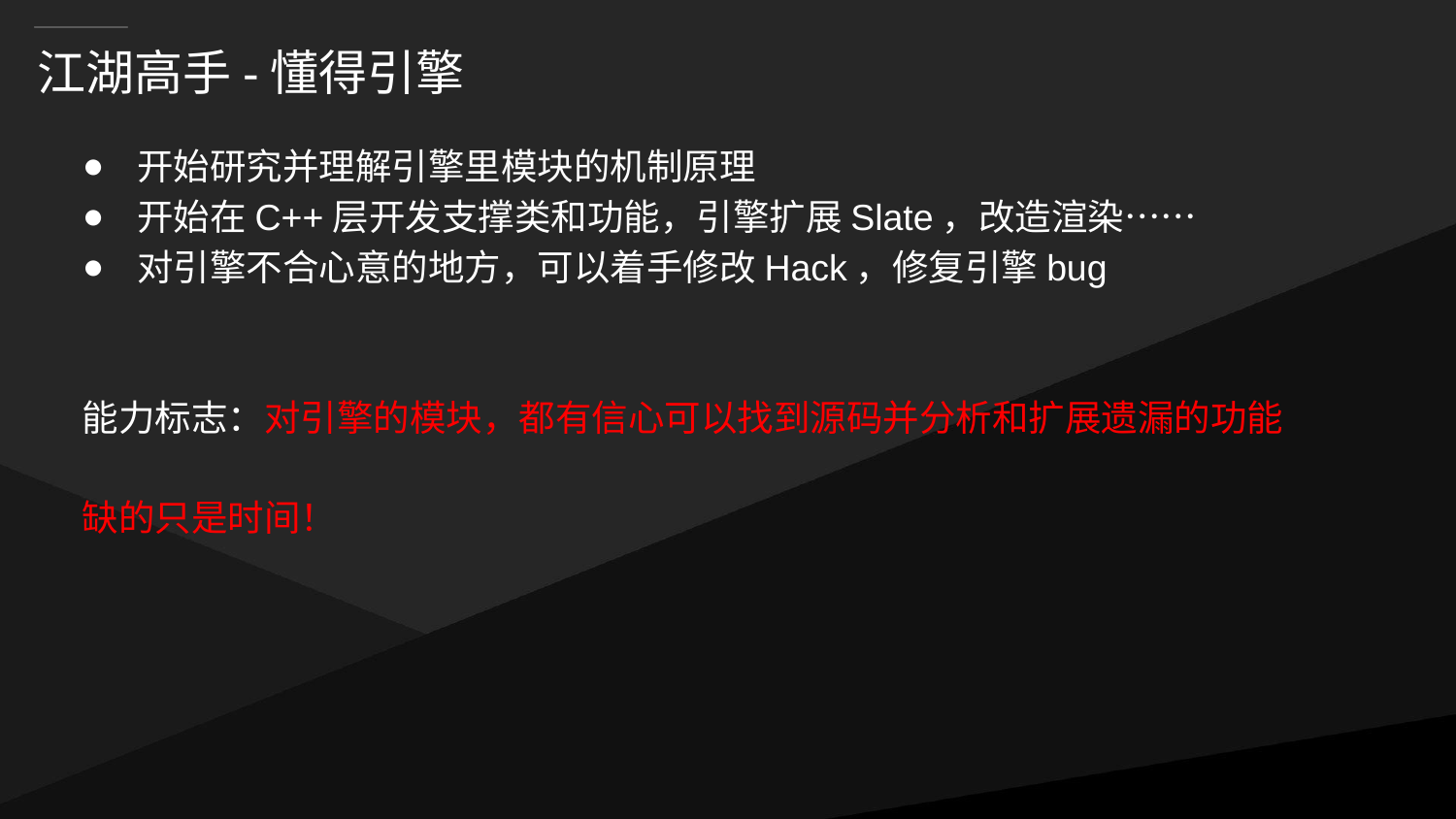

# 江湖高手-懂得引擎
开始研究并理解引擎里模块的机制原理
开始在C++层开发支撑类和功能，引擎扩展Slate，改造渲染……
对引擎不合心意的地方，可以着手修改Hack，修复引擎bug

能力标志：对引擎的模块，都有信心可以找到源码并分析和扩展遗漏的功能

缺的只是时间！